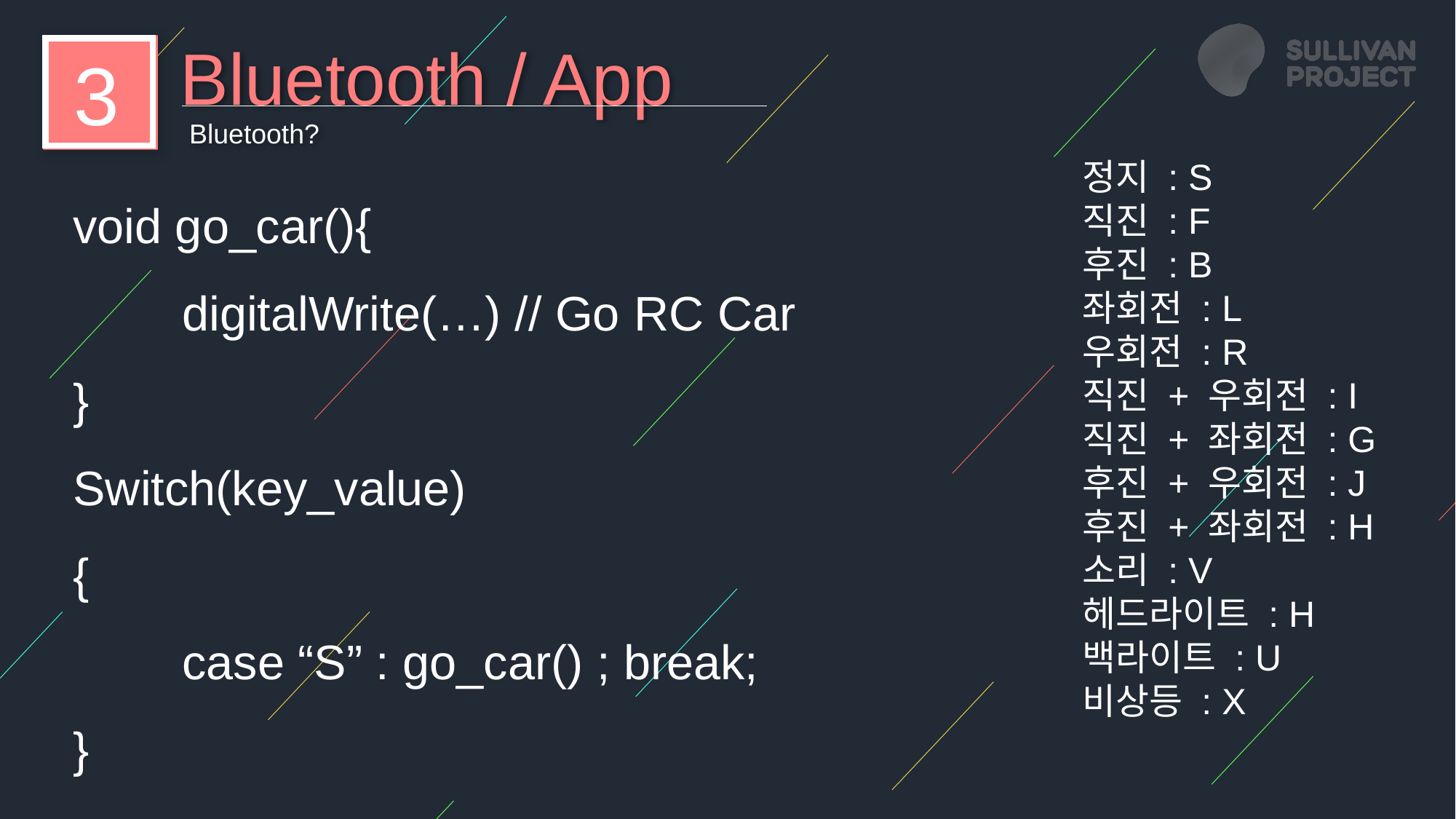

Bluetooth / App

3
Bluetooth?
정지 : S
직진 : F
후진 : B
좌회전 : L
우회전 : R
직진 + 우회전 : I
직진 + 좌회전 : G
후진 + 우회전 : J
후진 + 좌회전 : H
소리 : V
헤드라이트 : H
백라이트 : U
비상등 : X

void go_car(){
	digitalWrite(…) // Go RC Car
}
Switch(key_value)
{
	case “S” : go_car() ; break;
}